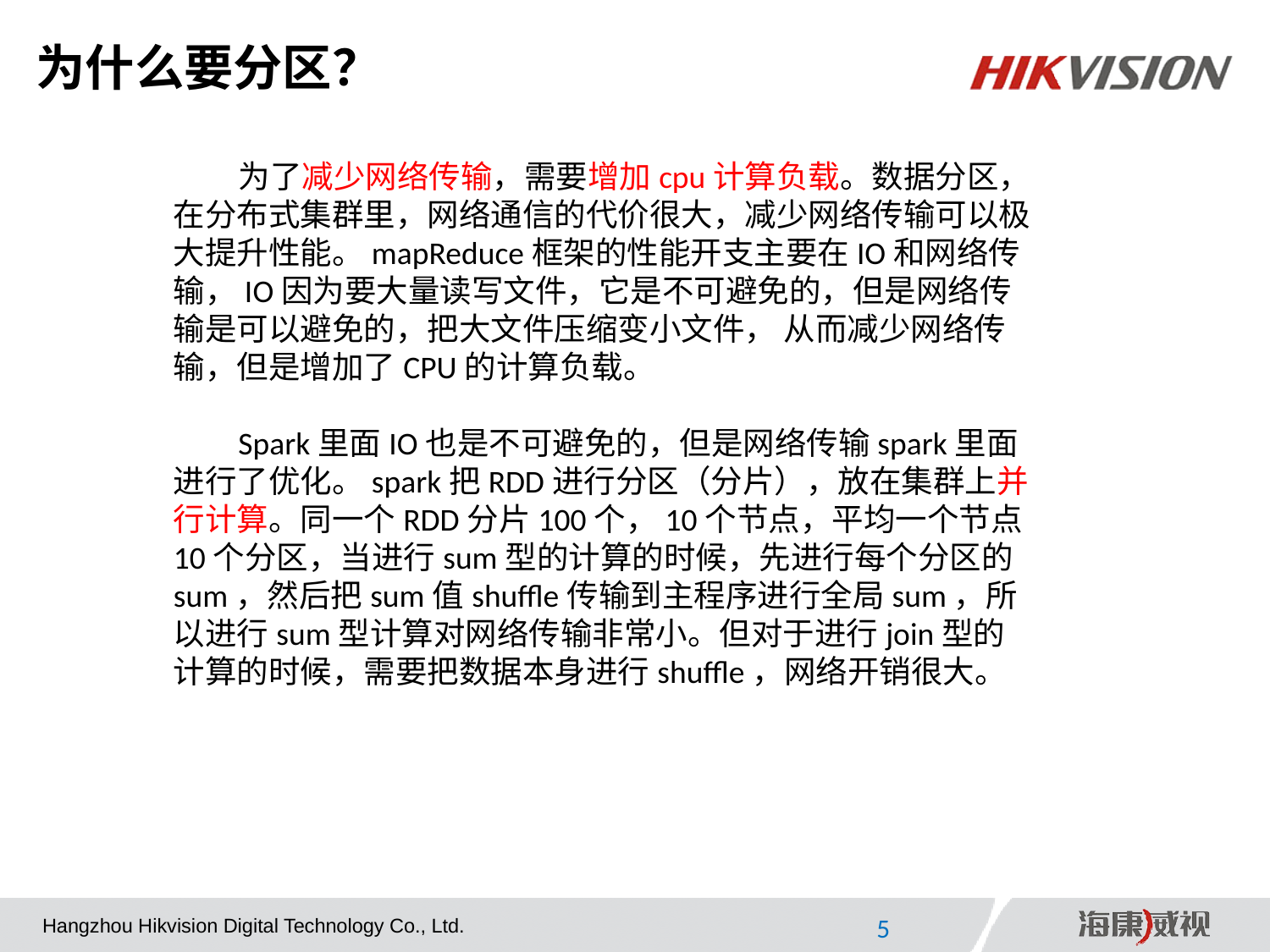

# 为什么要分区？
        为了减少网络传输，需要增加cpu计算负载。数据分区，在分布式集群里，网络通信的代价很大，减少网络传输可以极大提升性能。mapReduce框架的性能开支主要在IO和网络传输，IO因为要大量读写文件，它是不可避免的，但是网络传输是可以避免的，把大文件压缩变小文件， 从而减少网络传输，但是增加了CPU的计算负载。

         Spark里面IO也是不可避免的，但是网络传输spark里面进行了优化。spark把RDD进行分区（分片），放在集群上并行计算。同一个RDD分片100个，10个节点，平均一个节点10个分区，当进行sum型的计算的时候，先进行每个分区的sum，然后把sum值shuffle传输到主程序进行全局sum，所以进行sum型计算对网络传输非常小。但对于进行join型的计算的时候，需要把数据本身进行shuffle，网络开销很大。